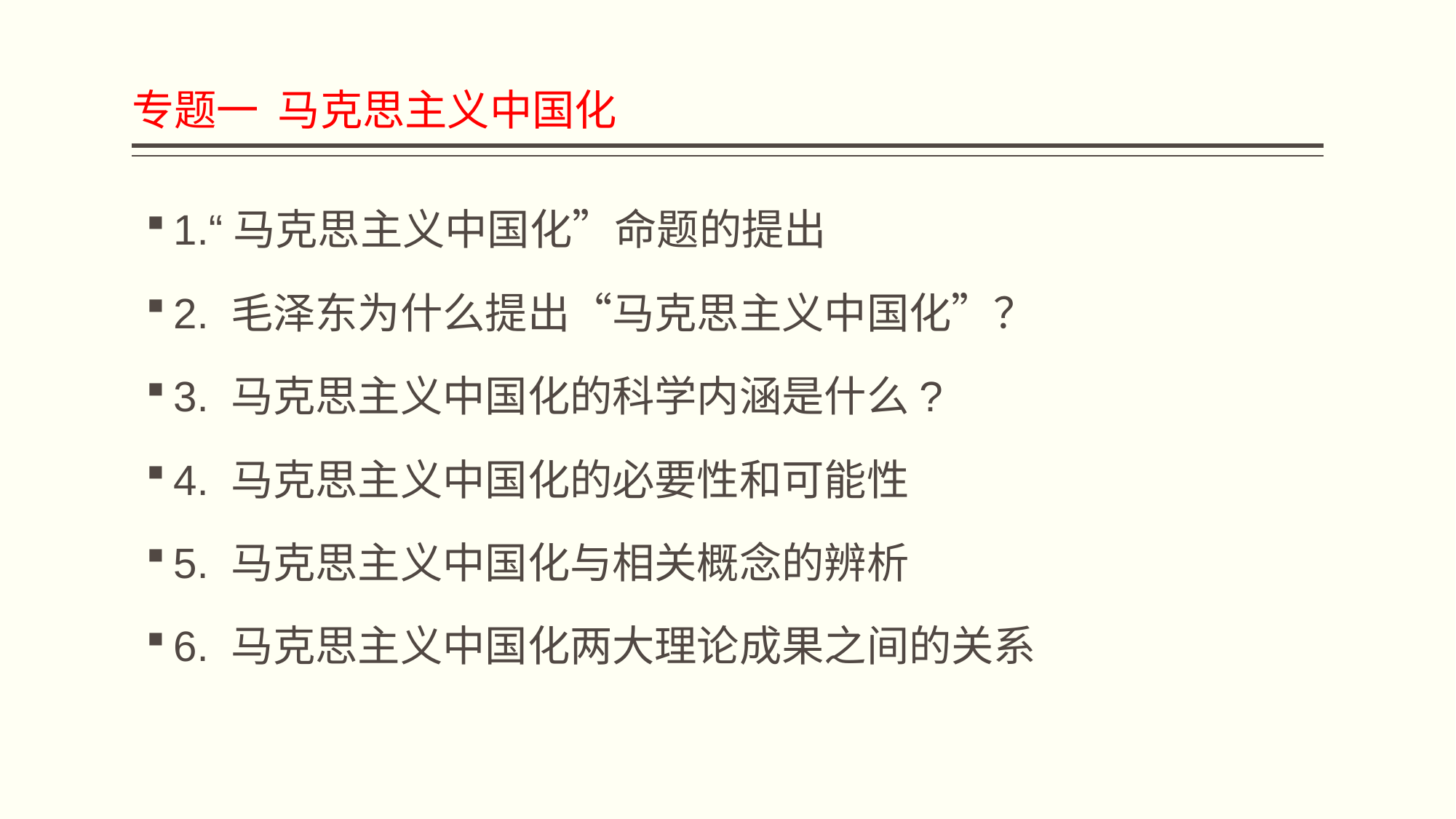

# 专题一  马克思主义中国化
1.“马克思主义中国化”命题的提出
2. 毛泽东为什么提出“马克思主义中国化”？
3. 马克思主义中国化的科学内涵是什么?
4. 马克思主义中国化的必要性和可能性
5. 马克思主义中国化与相关概念的辨析
6. 马克思主义中国化两大理论成果之间的关系